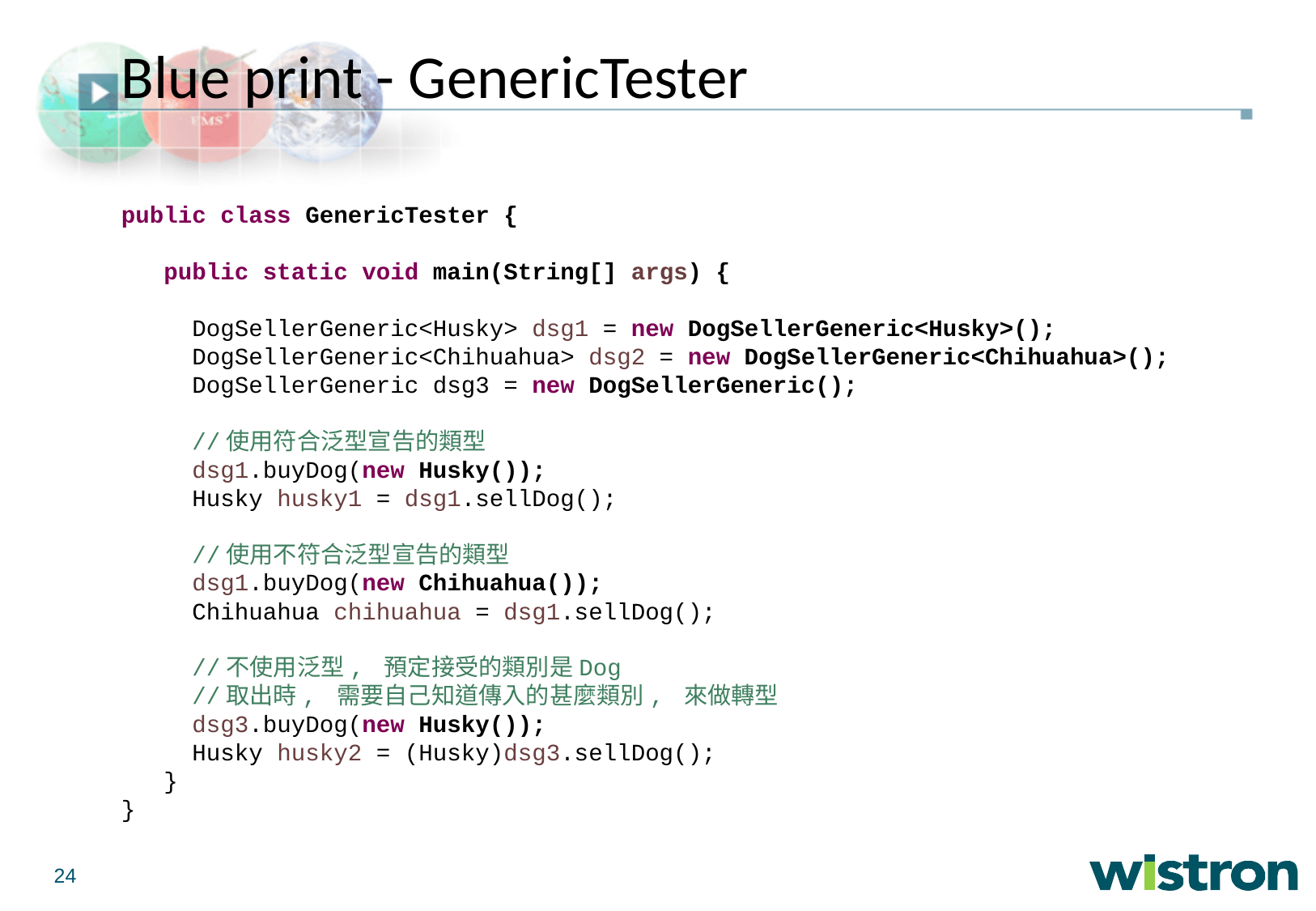

Blue print - GenericTester
public class GenericTester {

   public static void main(String[] args) {

     DogSellerGeneric<Husky> dsg1 = new DogSellerGeneric<Husky>();
     DogSellerGeneric<Chihuahua> dsg2 = new DogSellerGeneric<Chihuahua>();
     DogSellerGeneric dsg3 = new DogSellerGeneric();

     //使用符合泛型宣告的類型
     dsg1.buyDog(new Husky());
     Husky husky1 = dsg1.sellDog();

     //使用不符合泛型宣告的類型
     dsg1.buyDog(new Chihuahua());
     Chihuahua chihuahua = dsg1.sellDog();

     //不使用泛型, 預定接受的類別是Dog
     //取出時, 需要自己知道傳入的甚麼類別, 來做轉型
     dsg3.buyDog(new Husky());
     Husky husky2 = (Husky)dsg3.sellDog();
   }
}